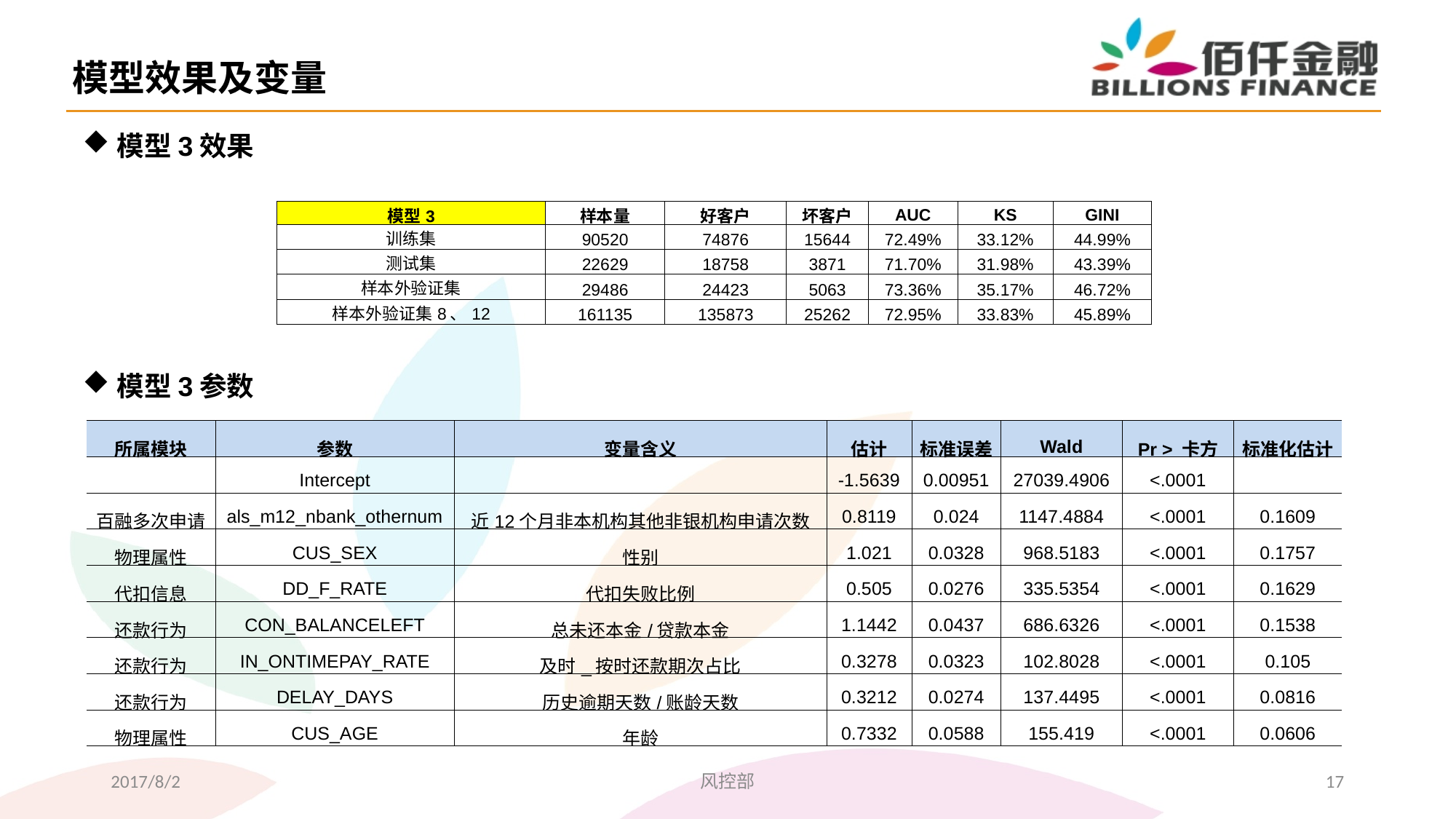

模型效果及变量
模型3效果
| 模型3 | 样本量 | 好客户 | 坏客户 | AUC | KS | GINI |
| --- | --- | --- | --- | --- | --- | --- |
| 训练集 | 90520 | 74876 | 15644 | 72.49% | 33.12% | 44.99% |
| 测试集 | 22629 | 18758 | 3871 | 71.70% | 31.98% | 43.39% |
| 样本外验证集 | 29486 | 24423 | 5063 | 73.36% | 35.17% | 46.72% |
| 样本外验证集8、12 | 161135 | 135873 | 25262 | 72.95% | 33.83% | 45.89% |
模型3参数
| 所属模块 | 参数 | 变量含义 | 估计 | 标准误差 | Wald | Pr > 卡方 | 标准化估计 |
| --- | --- | --- | --- | --- | --- | --- | --- |
|  | Intercept |  | -1.5639 | 0.00951 | 27039.4906 | <.0001 |  |
| 百融多次申请 | als\_m12\_nbank\_othernum | 近12个月非本机构其他非银机构申请次数 | 0.8119 | 0.024 | 1147.4884 | <.0001 | 0.1609 |
| 物理属性 | CUS\_SEX | 性别 | 1.021 | 0.0328 | 968.5183 | <.0001 | 0.1757 |
| 代扣信息 | DD\_F\_RATE | 代扣失败比例 | 0.505 | 0.0276 | 335.5354 | <.0001 | 0.1629 |
| 还款行为 | CON\_BALANCELEFT | 总未还本金/贷款本金 | 1.1442 | 0.0437 | 686.6326 | <.0001 | 0.1538 |
| 还款行为 | IN\_ONTIMEPAY\_RATE | 及时\_按时还款期次占比 | 0.3278 | 0.0323 | 102.8028 | <.0001 | 0.105 |
| 还款行为 | DELAY\_DAYS | 历史逾期天数/账龄天数 | 0.3212 | 0.0274 | 137.4495 | <.0001 | 0.0816 |
| 物理属性 | CUS\_AGE | 年龄 | 0.7332 | 0.0588 | 155.419 | <.0001 | 0.0606 |
2017/8/2
风控部
17